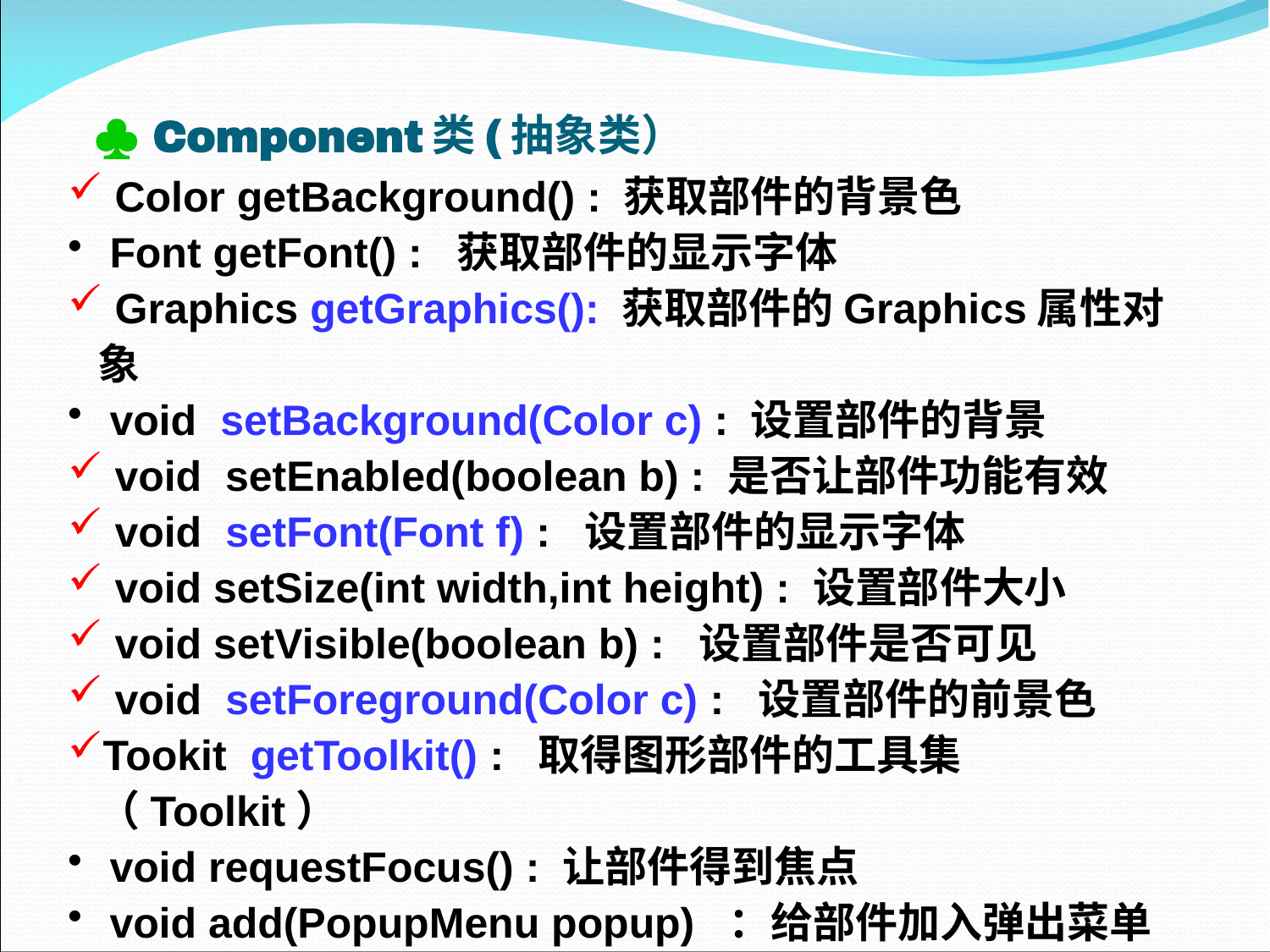

♣ Component类(抽象类）
 Color getBackground() : 获取部件的背景色
 Font getFont() :  获取部件的显示字体
 Graphics getGraphics(): 获取部件的Graphics属性对象
 void  setBackground(Color c) : 设置部件的背景
 void  setEnabled(boolean b) : 是否让部件功能有效
 void  setFont(Font f) :  设置部件的显示字体
 void setSize(int width,int height) : 设置部件大小
 void setVisible(boolean b) :  设置部件是否可见
 void  setForeground(Color c) :  设置部件的前景色
Tookit  getToolkit() :  取得图形部件的工具集（Toolkit）
 void requestFocus() : 让部件得到焦点
 void add(PopupMenu popup)  ：给部件加入弹出菜单